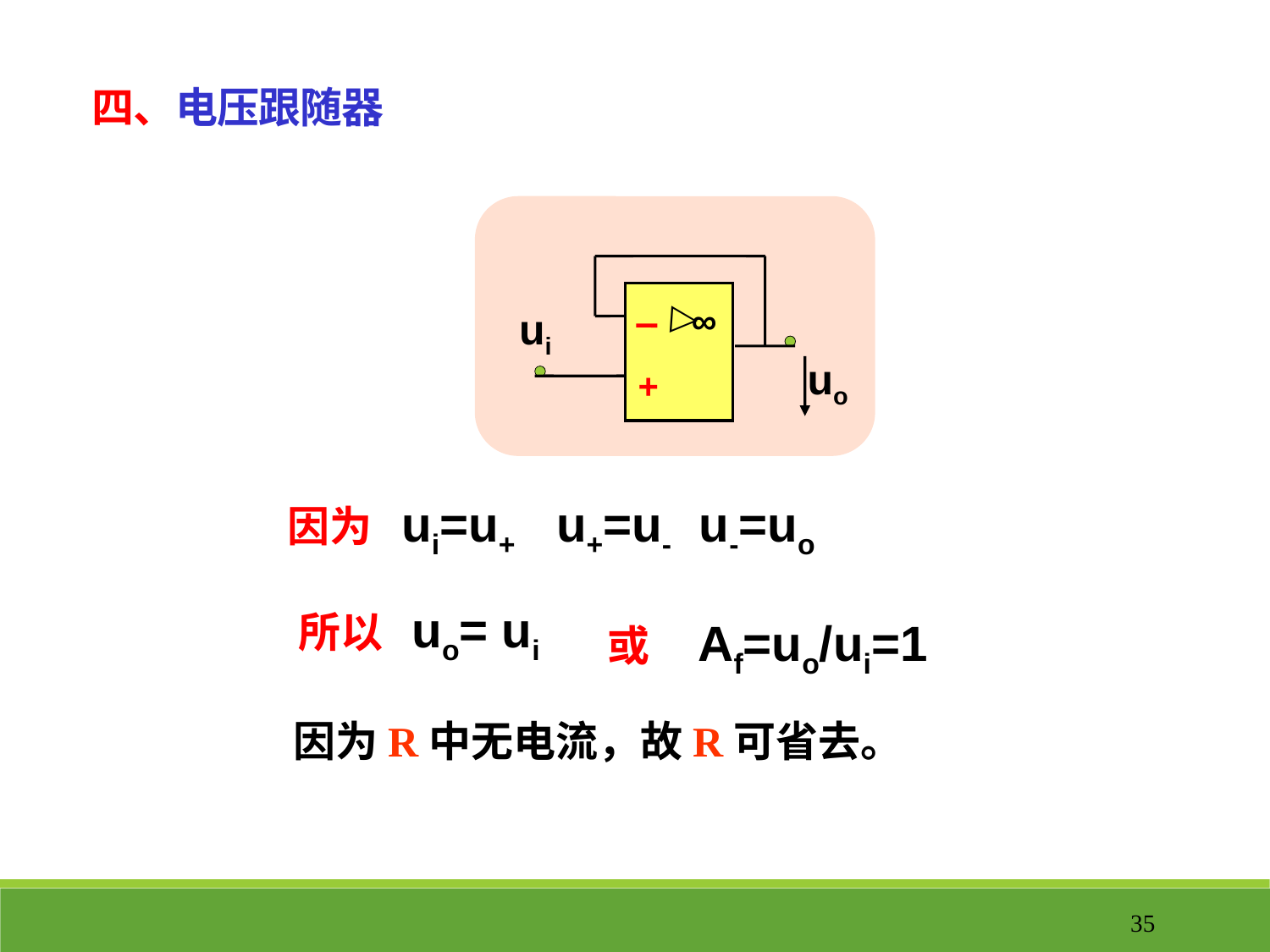

四、电压跟随器

R

∞
▽

+
ui

uo

R

因为  ui=u+   u+=u-  u-=uo
所以  uo= ui
或    Af=uo/ui=1
因为R中无电流，故R可省去。
35